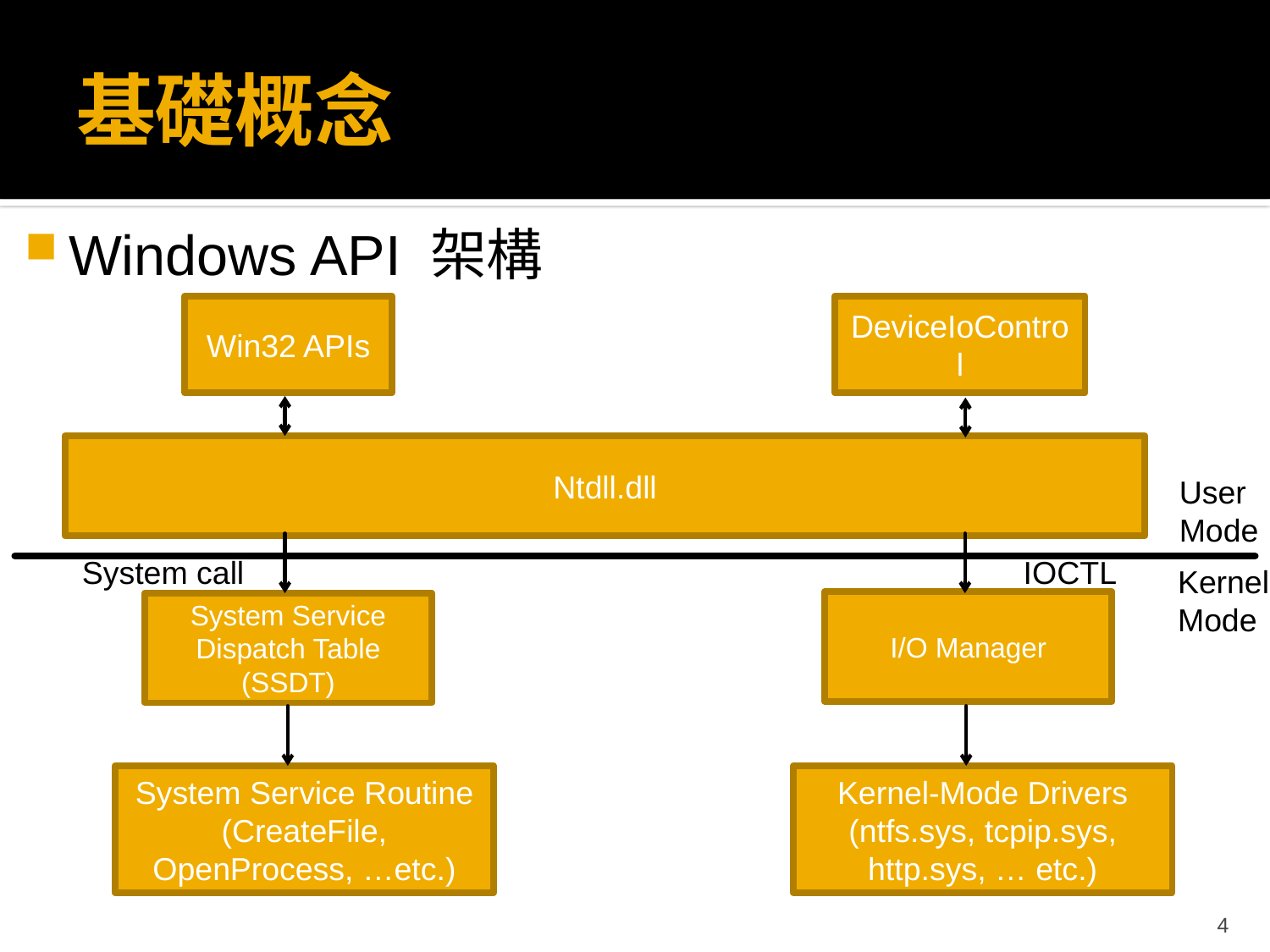

# 基礎概念
Windows API 架構
Win32 APIs
DeviceIoControl
Ntdll.dll
User
Mode
System call
IOCTL
Kernel
Mode
I/O Manager
System Service Dispatch Table (SSDT)
System Service Routine
(CreateFile, OpenProcess, …etc.)
Kernel-Mode Drivers
(ntfs.sys, tcpip.sys, http.sys, … etc.)
4